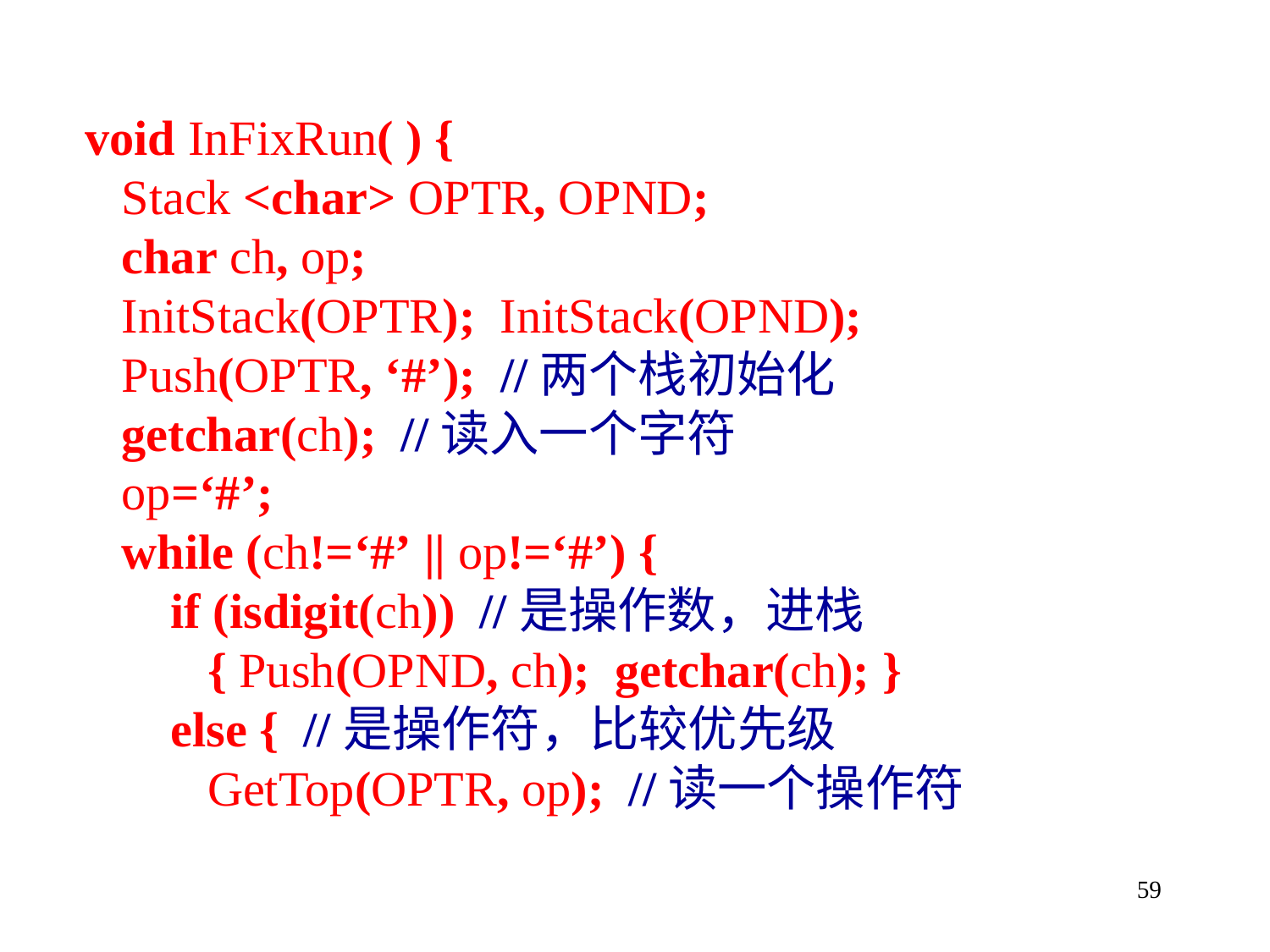

void InFixRun( ) {
   Stack <char> OPTR, OPND;
   char ch, op;
   InitStack(OPTR);  InitStack(OPND);
   Push(OPTR, ‘#’);  //两个栈初始化
   getchar(ch);  //读入一个字符
   op=‘#’;
   while (ch!=‘#’ || op!=‘#’) {
       if (isdigit(ch))  //是操作数，进栈
          { Push(OPND, ch);  getchar(ch); }
       else {  //是操作符，比较优先级
          GetTop(OPTR, op);  //读一个操作符
59